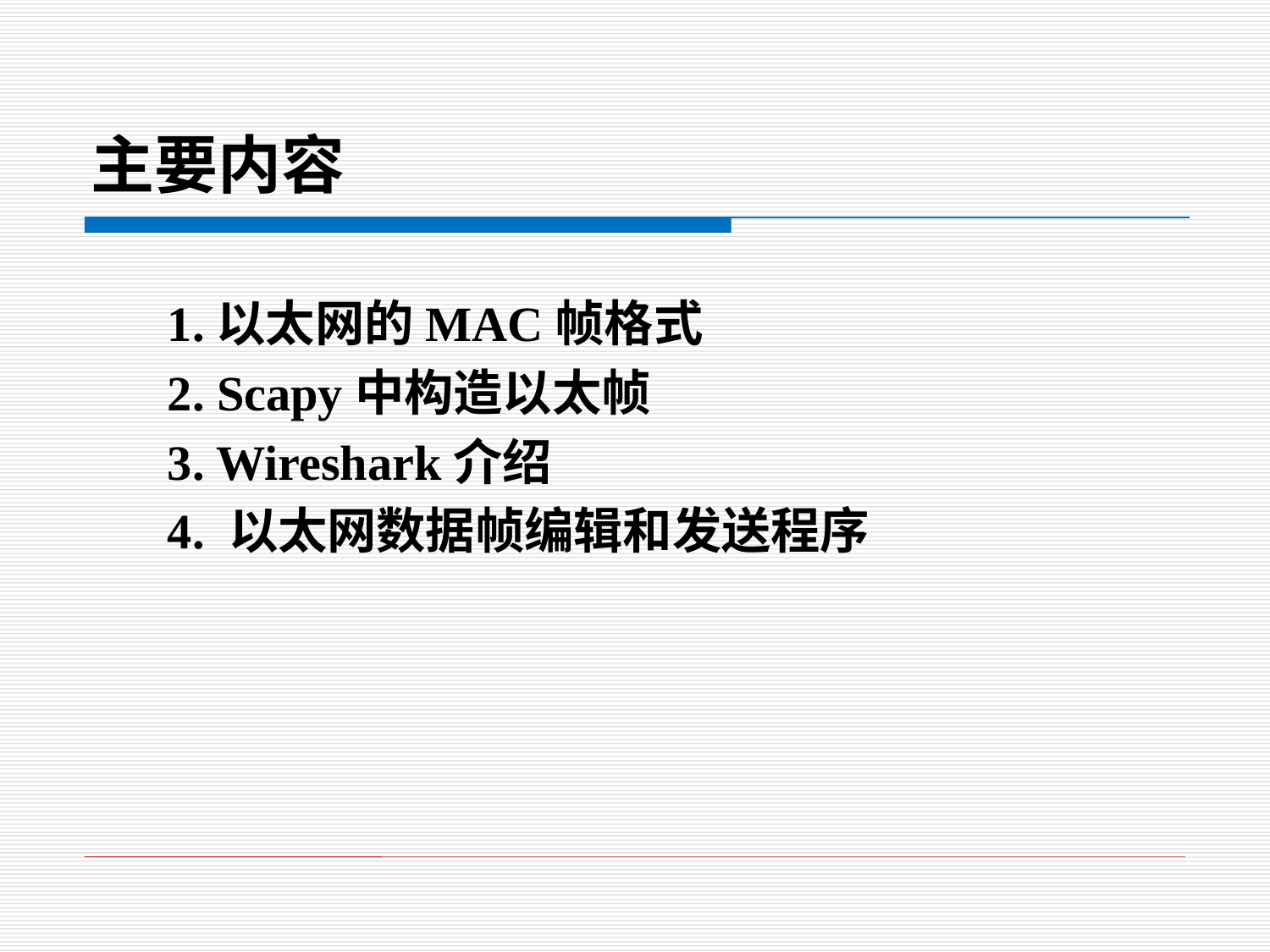

# 主要内容
1.以太网的MAC帧格式
2. Scapy中构造以太帧
3. Wireshark介绍
4. 以太网数据帧编辑和发送程序